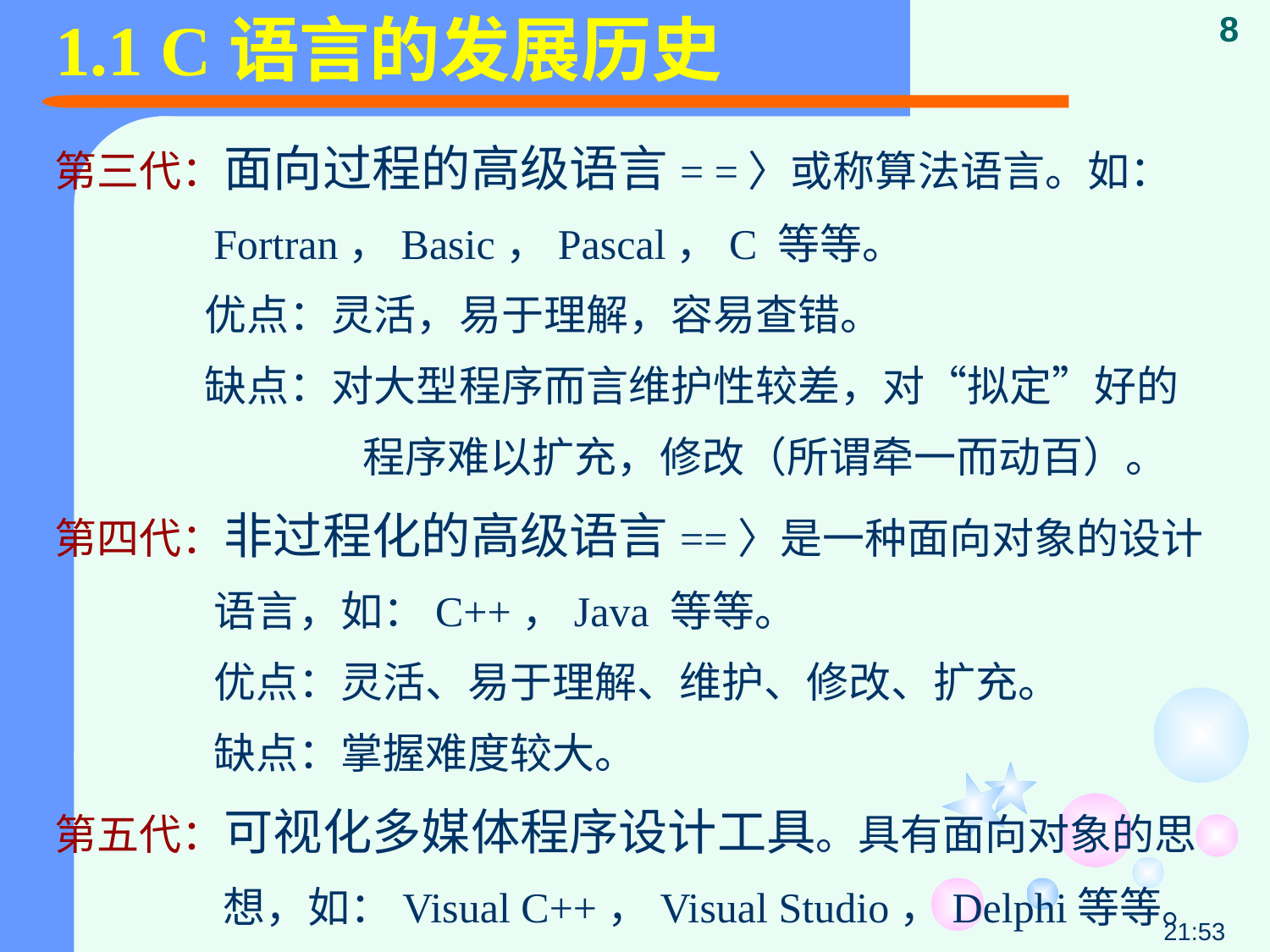

# 1.1 C语言的发展历史
8
第三代：面向过程的高级语言= =〉或称算法语言。如：Fortran，Basic，Pascal，C 等等。
        优点：灵活，易于理解，容易查错。
        缺点：对大型程序而言维护性较差，对“拟定”好的
	  程序难以扩充，修改（所谓牵一而动百）。
第四代：非过程化的高级语言==〉是一种面向对象的设计语言，如：C++，Java 等等。
	优点：灵活、易于理解、维护、修改、扩充。
	缺点：掌握难度较大。
第五代：可视化多媒体程序设计工具。具有面向对象的思  想，如：Visual C++，Visual Studio，Delphi等等。
21:53